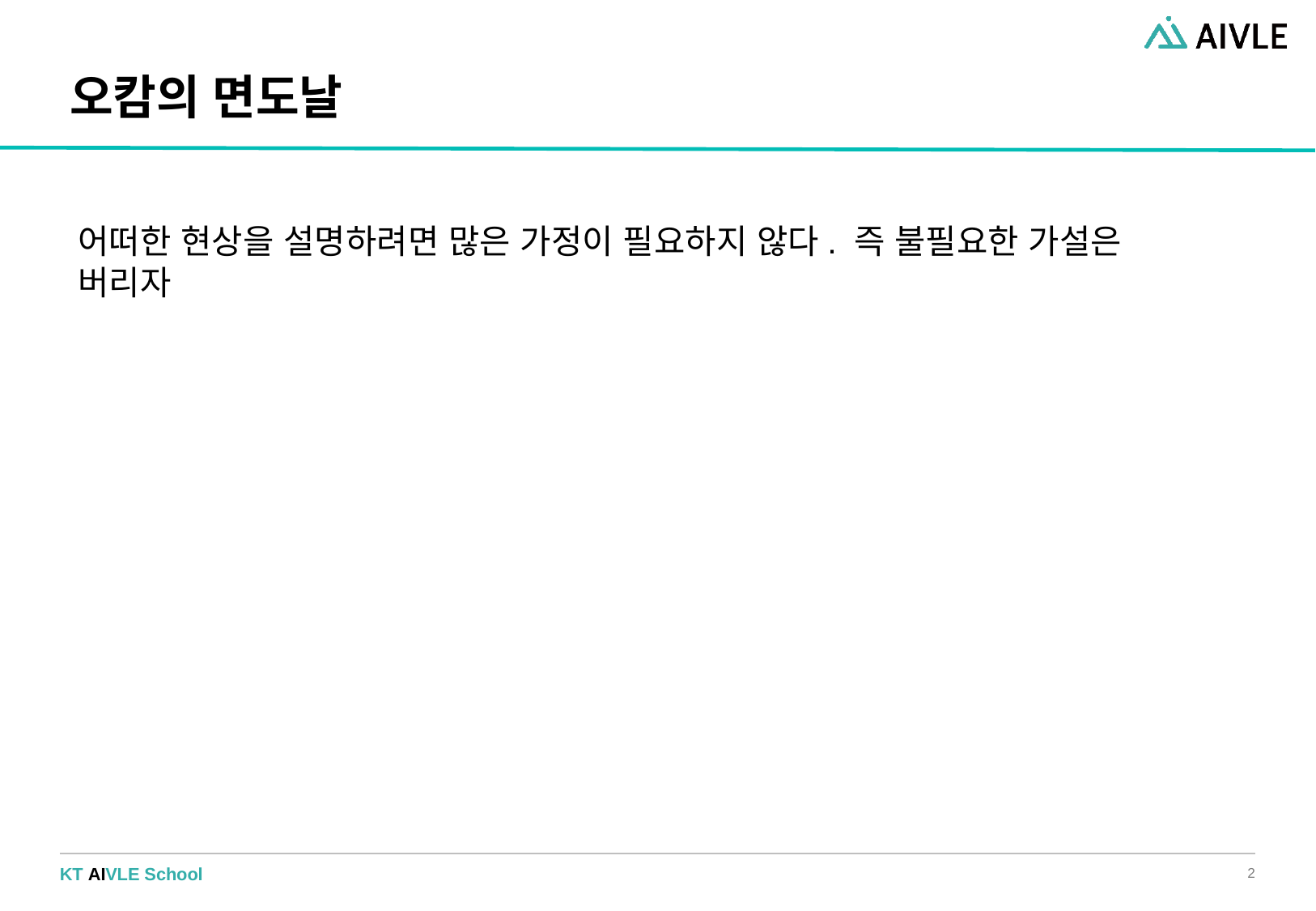

오캄의 면도날
어떠한 현상을 설명하려면 많은 가정이 필요하지 않다. 즉 불필요한 가설은 버리자